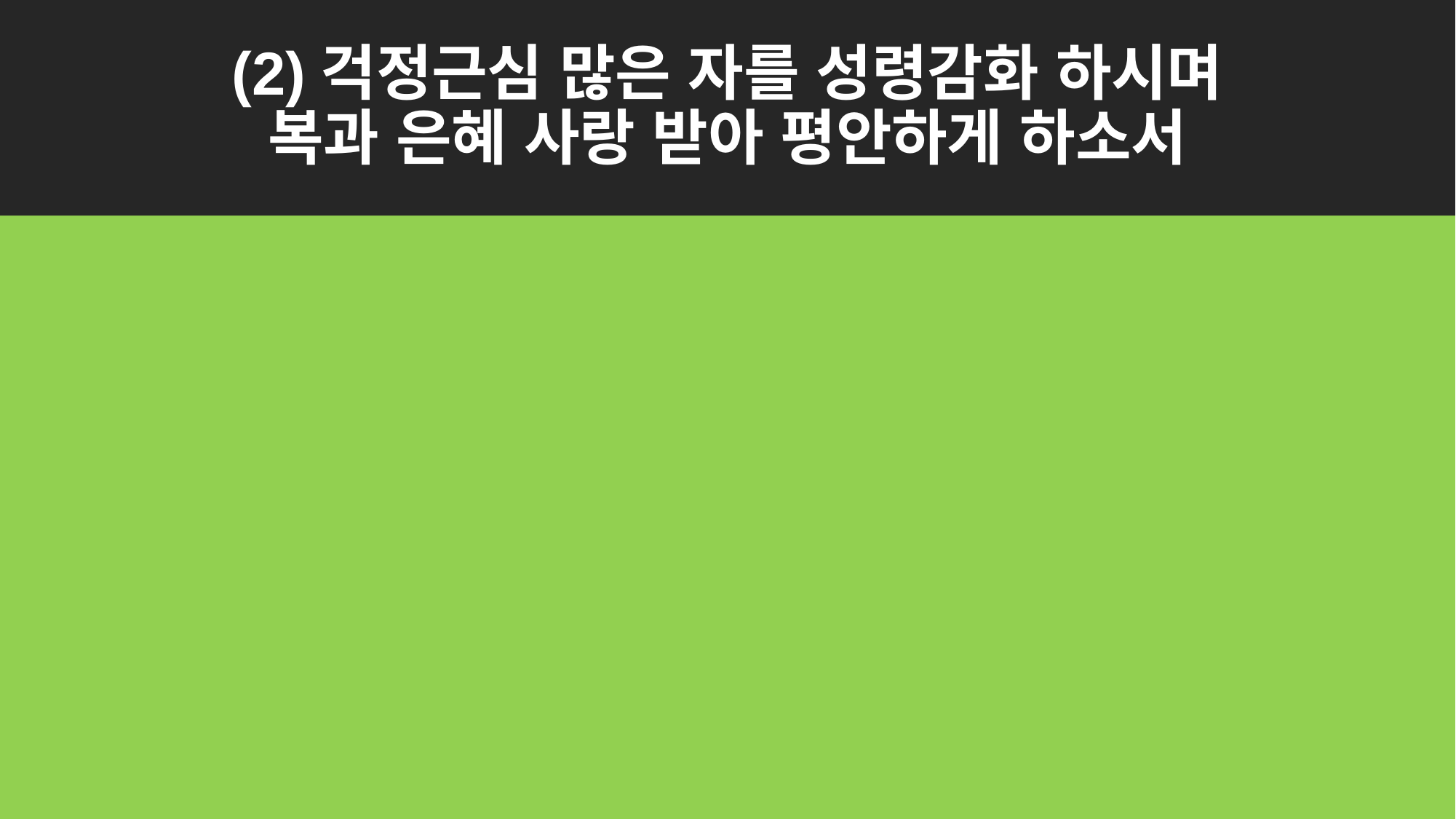

# (2)걱정근심 많은 자를 성령감화 하시며
복과 은혜 사랑 받아 평안하게 하소서